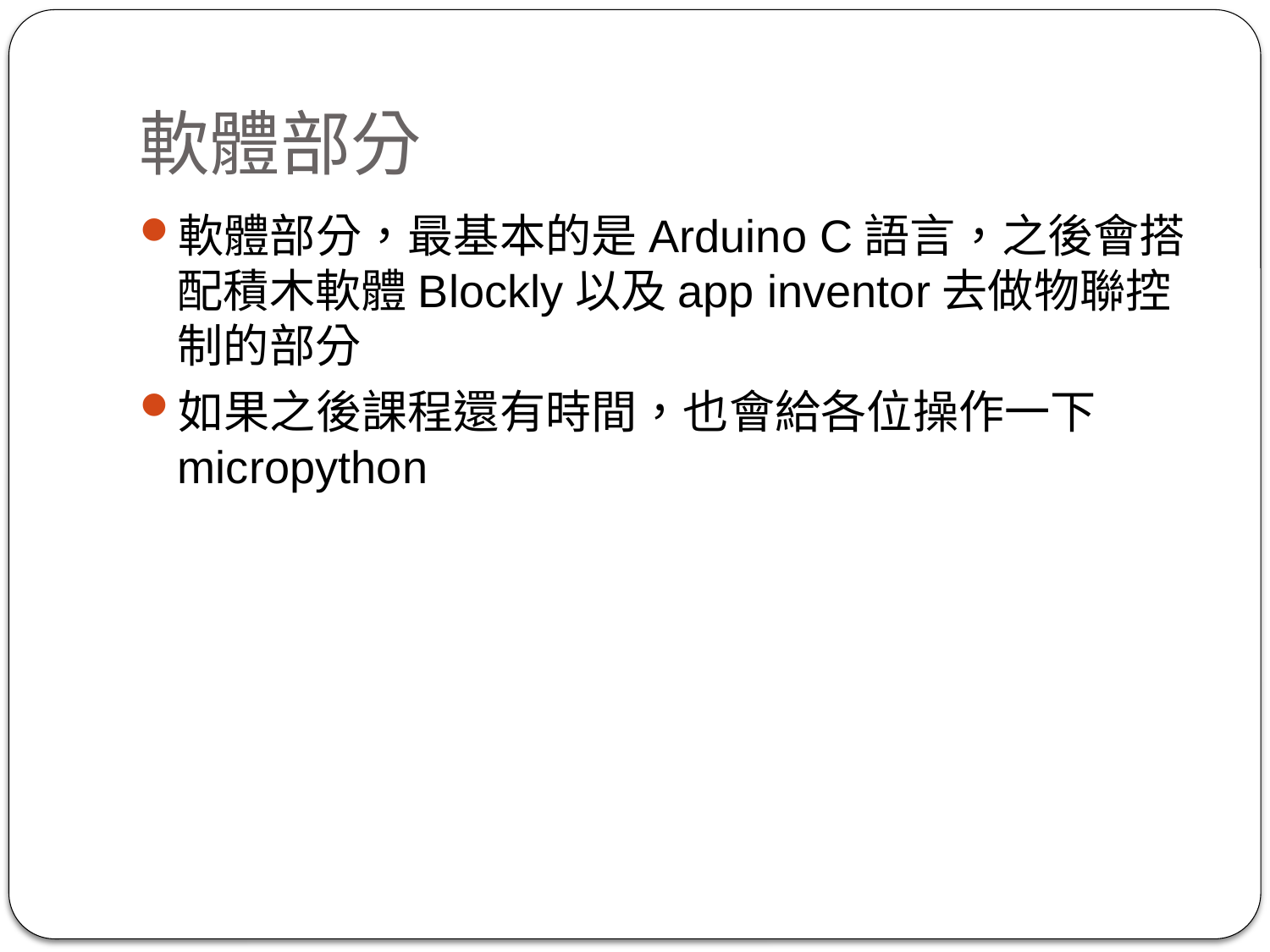

# 軟體部分
軟體部分，最基本的是Arduino C語言，之後會搭配積木軟體Blockly以及app inventor去做物聯控制的部分
如果之後課程還有時間，也會給各位操作一下micropython